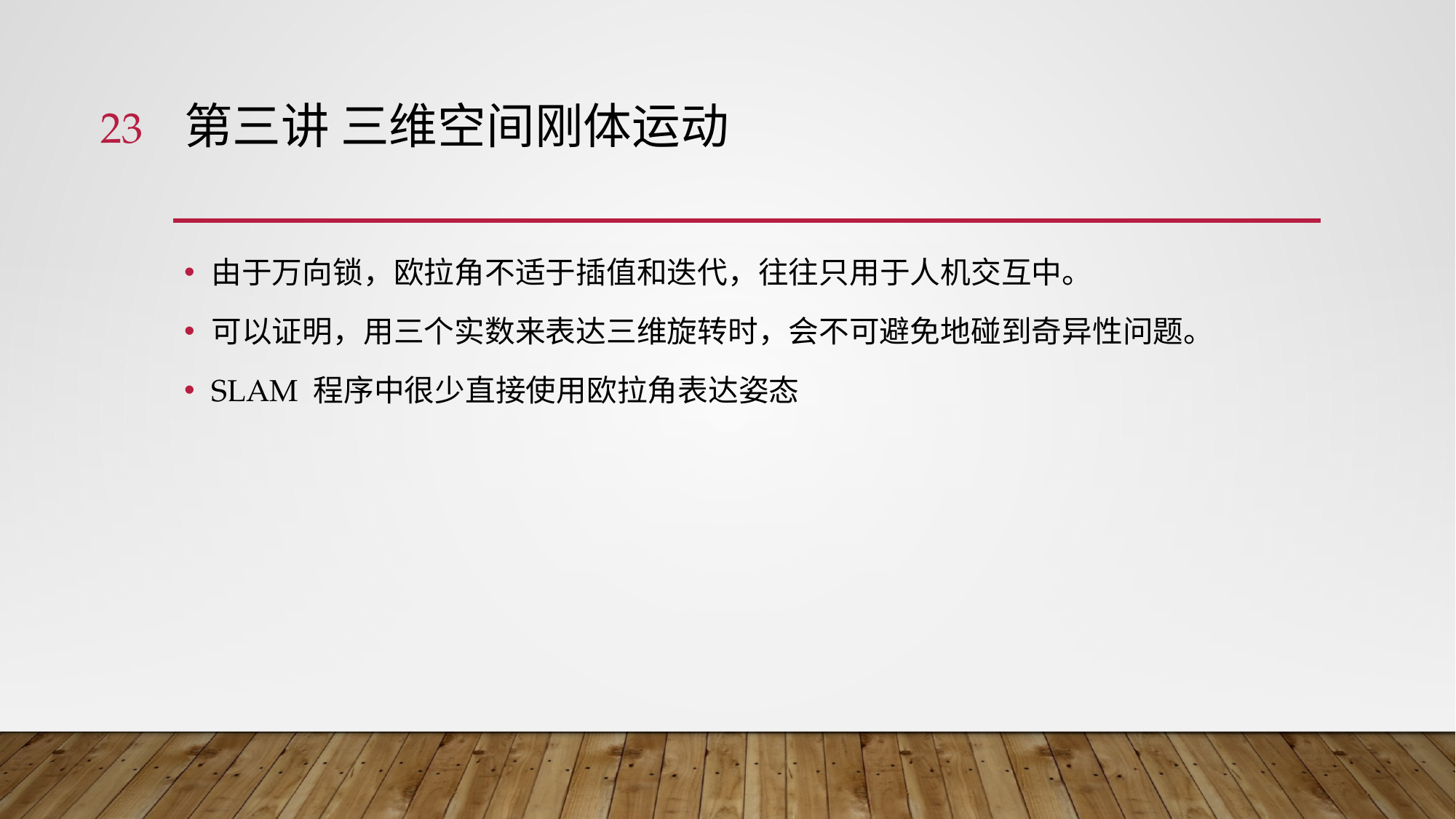

23
# 第三讲 三维空间刚体运动
由于万向锁，欧拉角不适于插值和迭代，往往只用于人机交互中。
可以证明，用三个实数来表达三维旋转时，会不可避免地碰到奇异性问题。
SLAM 程序中很少直接使用欧拉角表达姿态